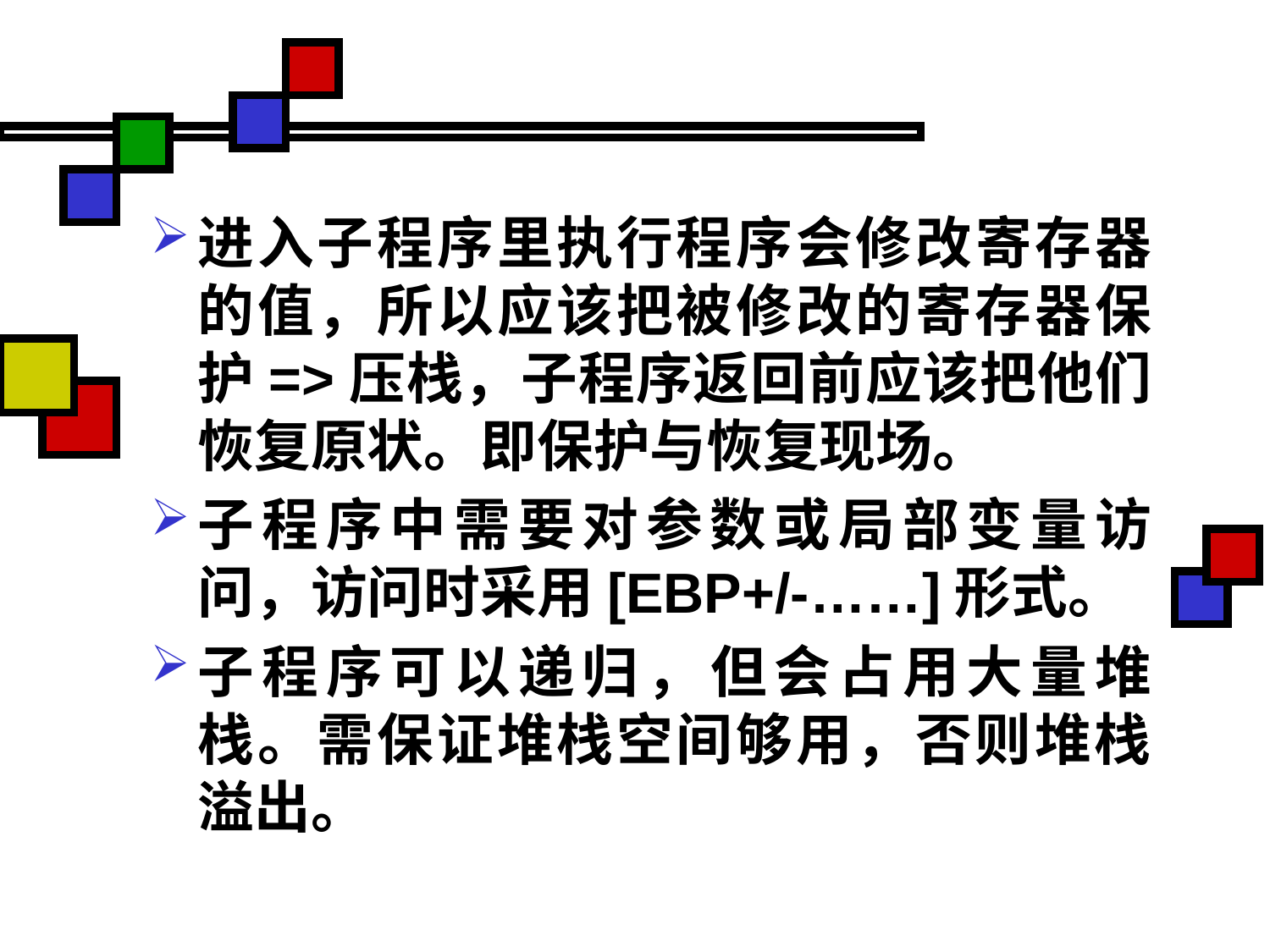

#
进入子程序里执行程序会修改寄存器的值，所以应该把被修改的寄存器保护=>压栈，子程序返回前应该把他们恢复原状。即保护与恢复现场。
子程序中需要对参数或局部变量访问，访问时采用[EBP+/-……]形式。
子程序可以递归，但会占用大量堆栈。需保证堆栈空间够用，否则堆栈溢出。